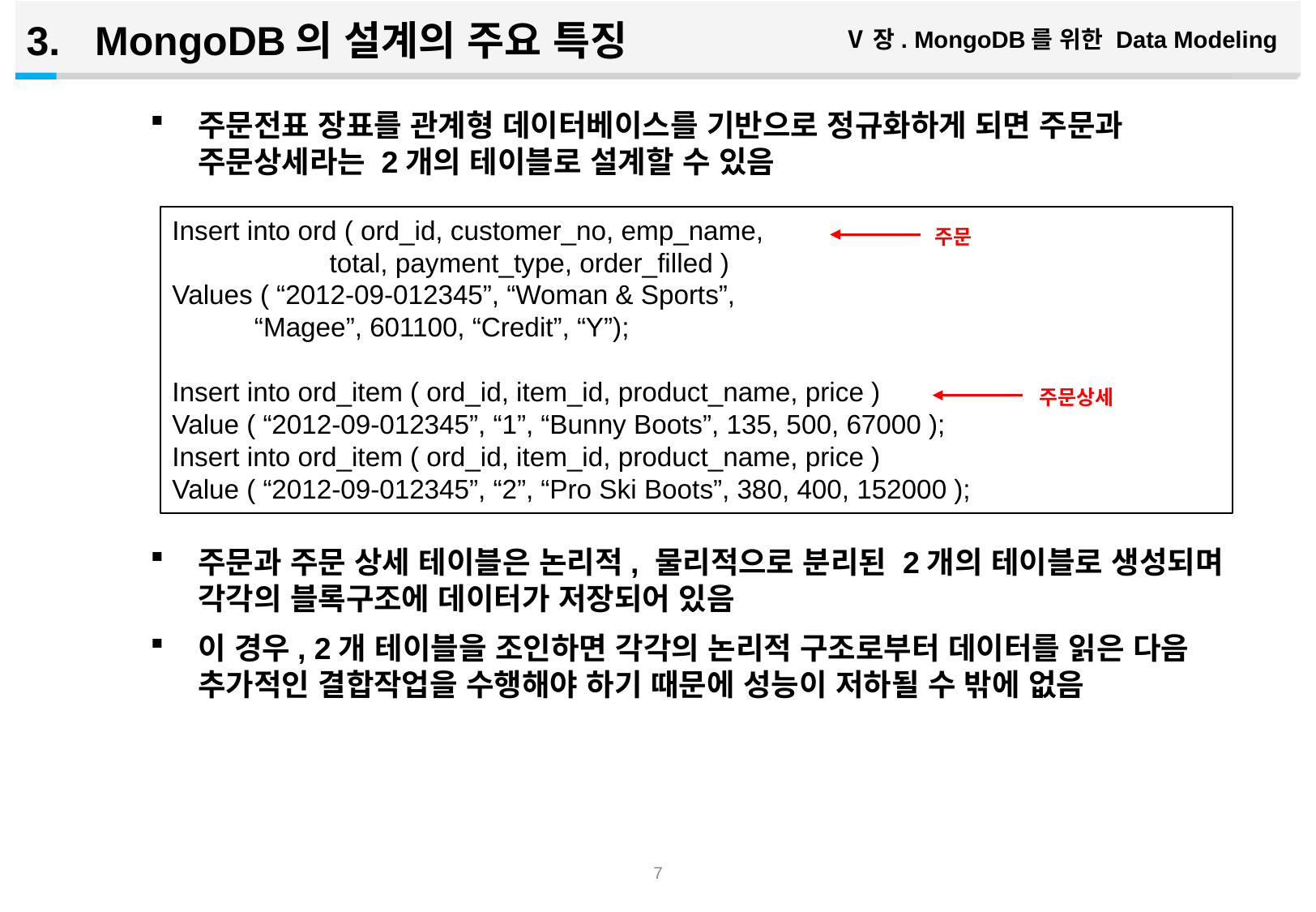

MongoDB의 설계의 주요 특징
Ⅴ장. MongoDB를 위한 Data Modeling
주문전표 장표를 관계형 데이터베이스를 기반으로 정규화하게 되면 주문과         주문상세라는 2개의 테이블로 설계할 수 있음

주문과 주문 상세 테이블은 논리적, 물리적으로 분리된 2개의 테이블로 생성되며 각각의 블록구조에 데이터가 저장되어 있음
이 경우, 2개 테이블을 조인하면 각각의 논리적 구조로부터 데이터를 읽은 다음 추가적인 결합작업을 수행해야 하기 때문에 성능이 저하될 수 밖에 없음

Insert into ord ( ord_id, customer_no, emp_name,
                     total, payment_type, order_filled )
Values ( “2012-09-012345”, “Woman & Sports”,
           “Magee”, 601100, “Credit”, “Y”);

Insert into ord_item ( ord_id, item_id, product_name, price )
Value ( “2012-09-012345”, “1”, “Bunny Boots”, 135, 500, 67000 );
Insert into ord_item ( ord_id, item_id, product_name, price )
Value ( “2012-09-012345”, “2”, “Pro Ski Boots”, 380, 400, 152000 );

주문
주문상세
7